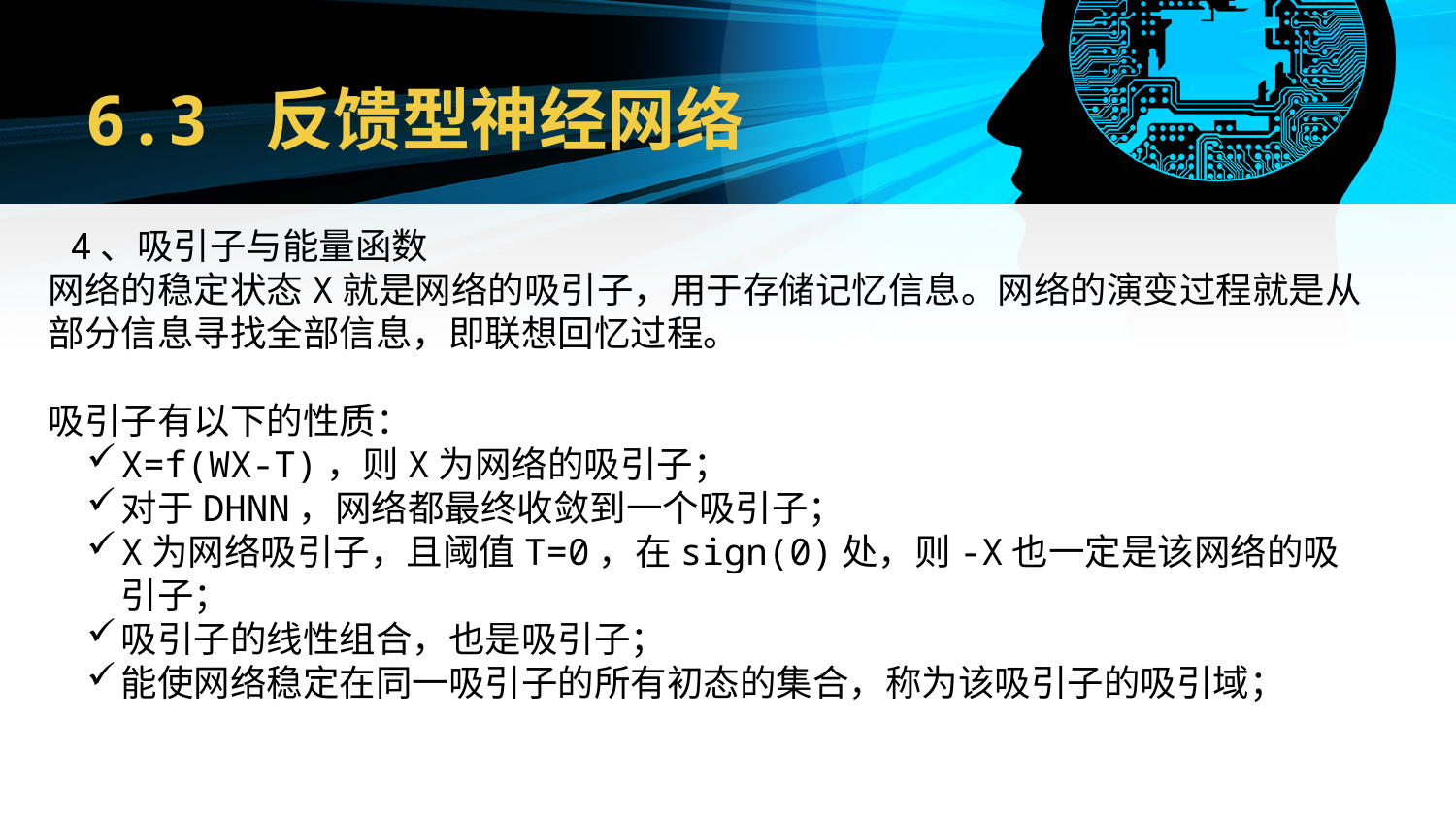

# 6.3 反馈型神经网络
 4、吸引子与能量函数
网络的稳定状态X就是网络的吸引子，用于存储记忆信息。网络的演变过程就是从部分信息寻找全部信息，即联想回忆过程。

吸引子有以下的性质：
X=f(WX-T)，则X为网络的吸引子；
对于DHNN，网络都最终收敛到一个吸引子；
X为网络吸引子，且阈值T=0，在sign(0)处，则-X也一定是该网络的吸引子；
吸引子的线性组合，也是吸引子；
能使网络稳定在同一吸引子的所有初态的集合，称为该吸引子的吸引域；